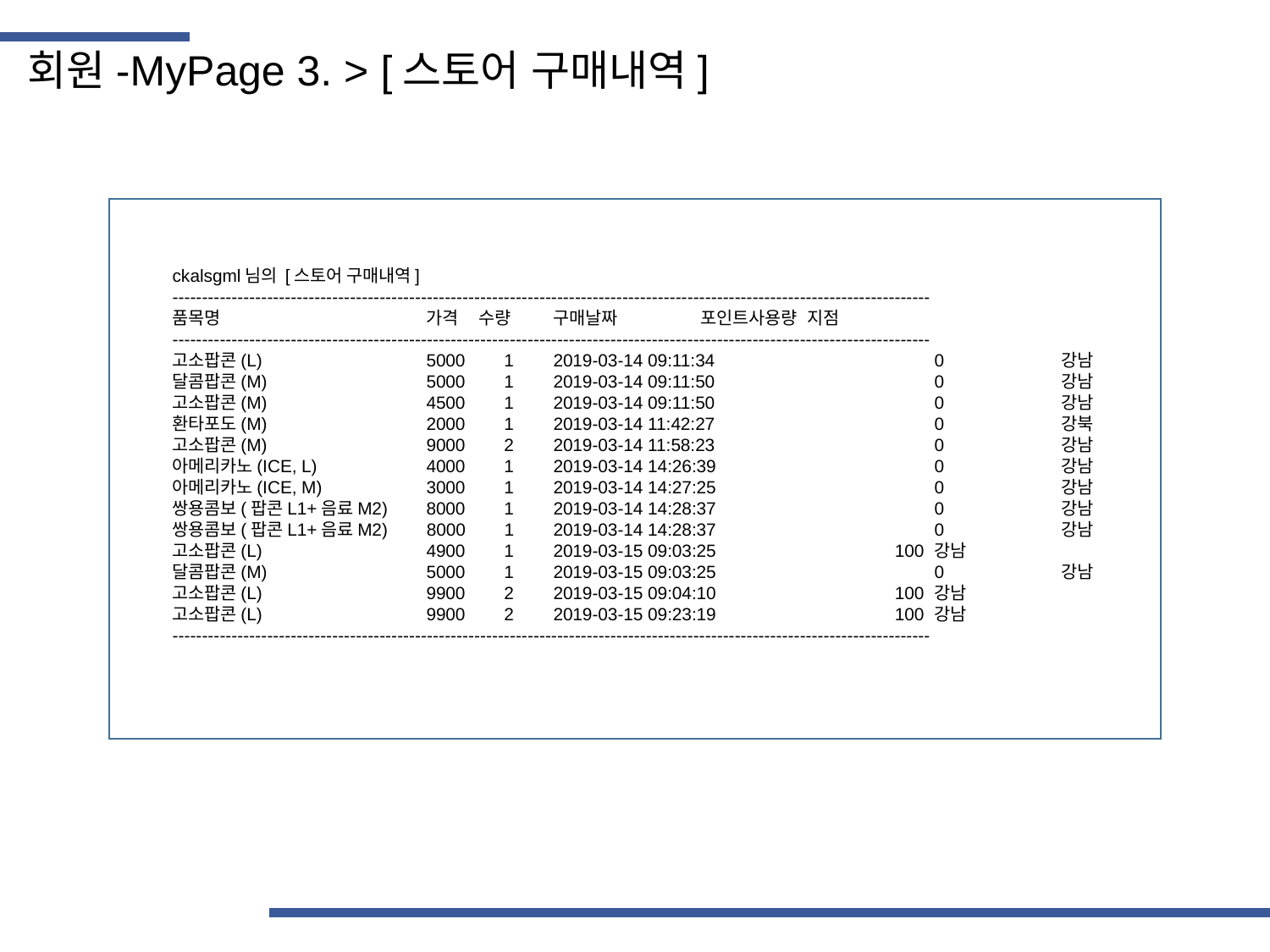

회원-MyPage 3. > [스토어 구매내역]

ckalsgml님의 [스토어 구매내역]
--------------------------------------------------------------------------------------------------------------------------------
품목명                    	가격     수량 	구매날짜             	     포인트사용량	지점
--------------------------------------------------------------------------------------------------------------------------------
고소팝콘(L)                	5000        1	2019-03-14 09:11:34	           	0	강남
달콤팝콘(M)                	5000        1	2019-03-14 09:11:50	           	0	강남
고소팝콘(M)                	4500        1	2019-03-14 09:11:50	           	0	강남
환타포도(M)                	2000        1	2019-03-14 11:42:27	           	0	강북
고소팝콘(M)                	9000        2	2019-03-14 11:58:23	           	0	강남
아메리카노(ICE, L)          	4000        1	2019-03-14 14:26:39	           	0	강남
아메리카노(ICE, M)          	3000        1	2019-03-14 14:27:25	           	0	강남
쌍용콤보(팝콘L1+음료M2)       	8000        1	2019-03-14 14:28:37	           	0	강남
쌍용콤보(팝콘L1+음료M2)        8000        1	2019-03-14 14:28:37	           	0	강남
고소팝콘(L)                	4900        1	2019-03-15 09:03:25	                  100	강남
달콤팝콘(M)                	5000        1	2019-03-15 09:03:25	           	0	강남
고소팝콘(L)                	9900        2	2019-03-15 09:04:10	                  100	강남
고소팝콘(L)                	9900        2	2019-03-15 09:23:19	                  100	강남
--------------------------------------------------------------------------------------------------------------------------------